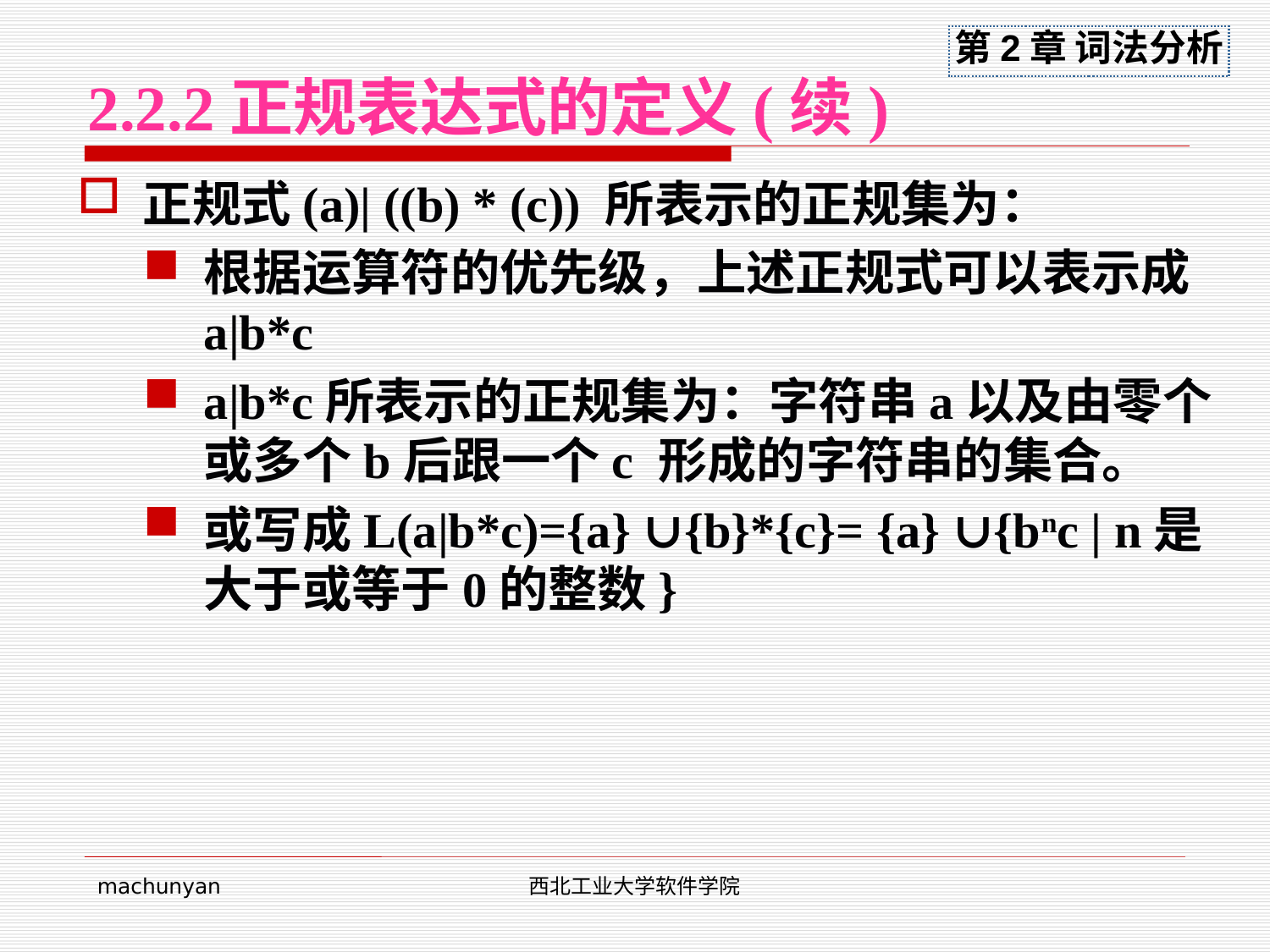

# 2.2.2正规表达式的定义(续)
正规式(a)| ((b) * (c)) 所表示的正规集为：
根据运算符的优先级，上述正规式可以表示成 a|b*c
a|b*c所表示的正规集为：字符串a以及由零个或多个b后跟一个c 形成的字符串的集合。
或写成L(a|b*c)={a} ∪{b}*{c}= {a} ∪{bnc | n是大于或等于0的整数}
machunyan

西北工业大学软件学院
24